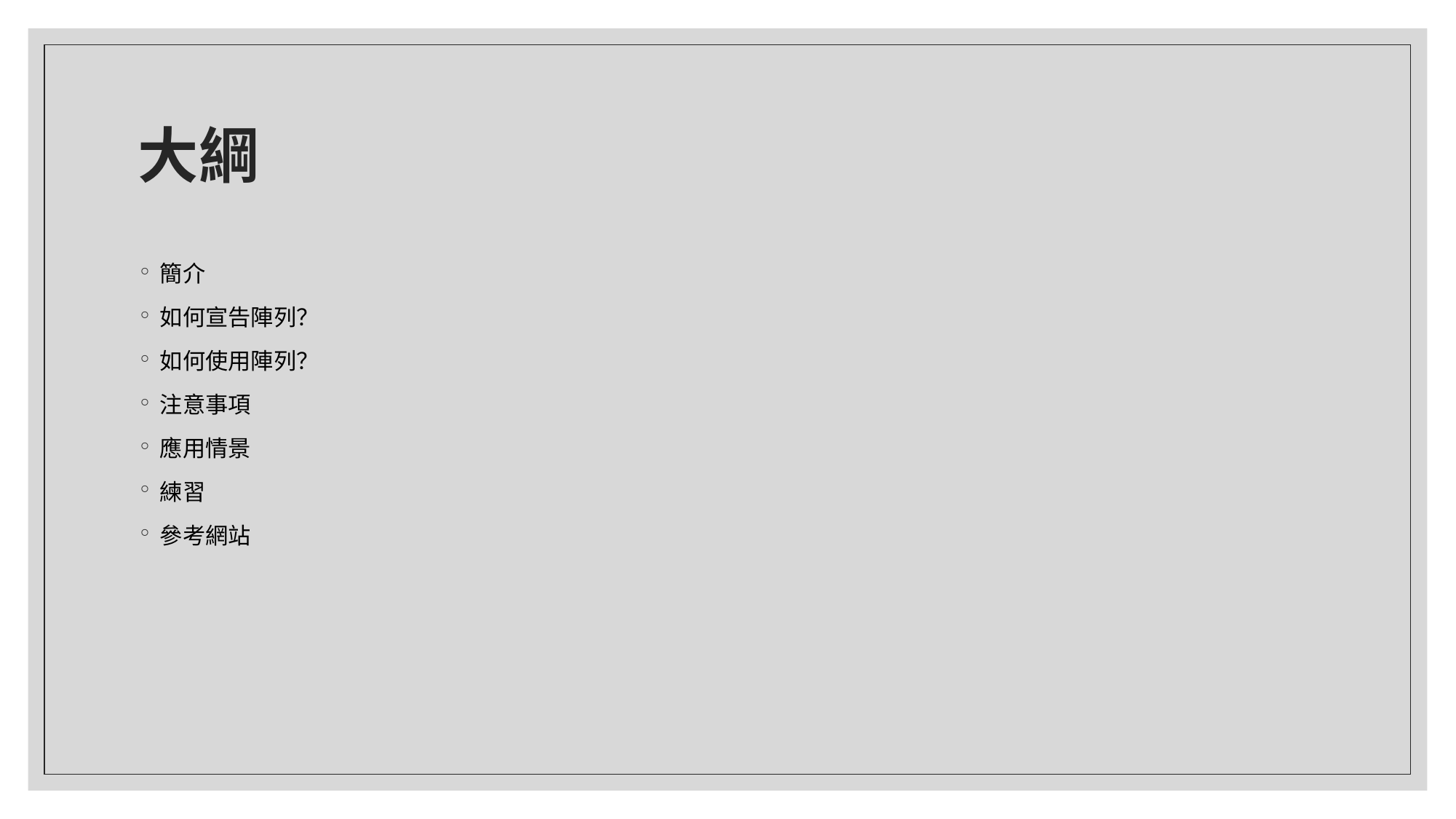

# 大綱
簡介
如何宣告陣列？
如何使用陣列？
注意事項
應用情景
練習
參考網站